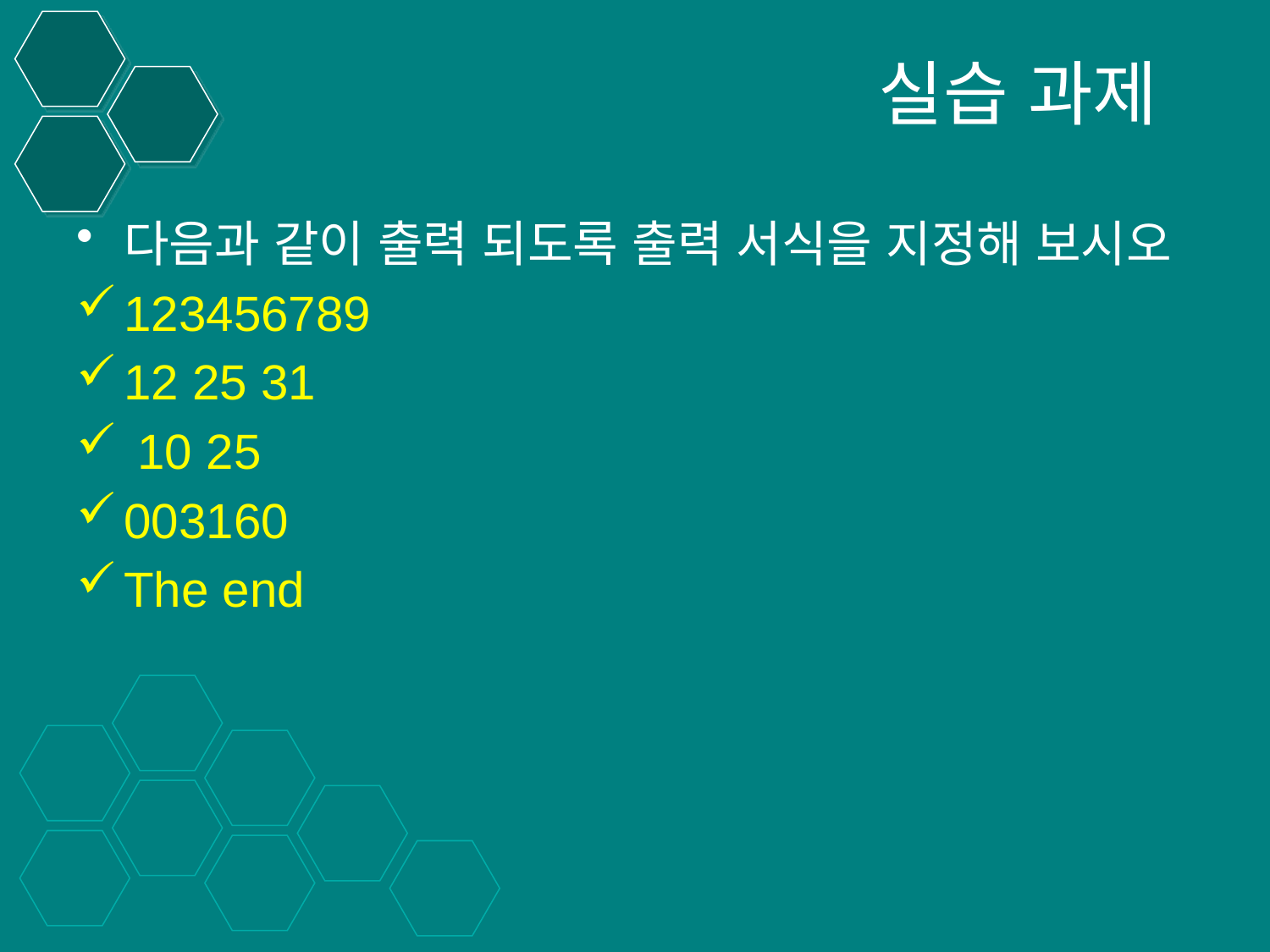

# 실습 과제
다음과 같이 출력 되도록 출력 서식을 지정해 보시오
123456789
12 25 31
 10 25
003160
The end